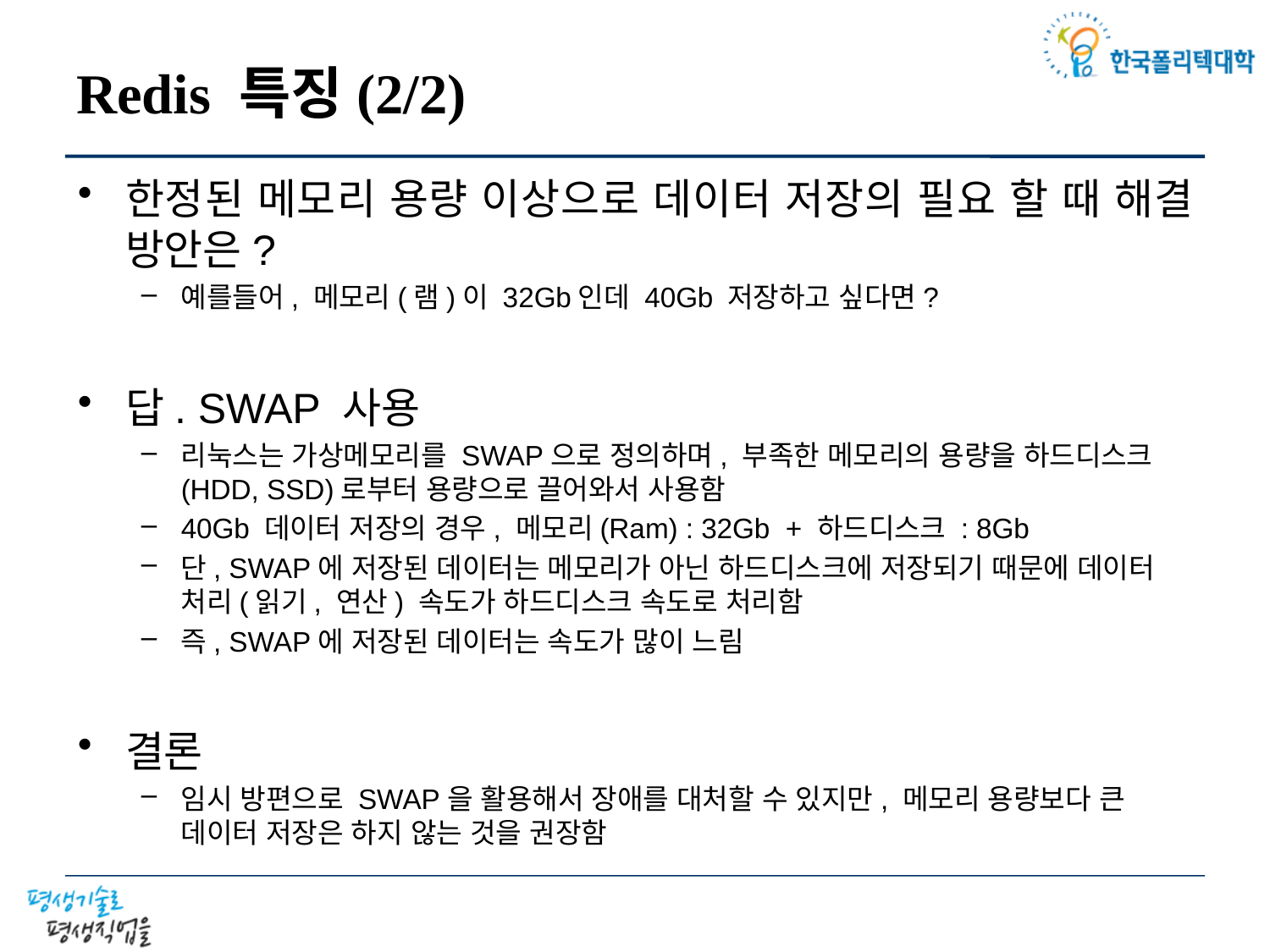

# Redis 특징(2/2)
한정된 메모리 용량 이상으로 데이터 저장의 필요 할 때 해결 방안은?
예를들어, 메모리(램)이 32Gb인데 40Gb 저장하고 싶다면?

답. SWAP 사용
리눅스는 가상메모리를 SWAP으로 정의하며, 부족한 메모리의 용량을 하드디스크(HDD, SSD)로부터 용량으로 끌어와서 사용함
40Gb 데이터 저장의 경우, 메모리(Ram) : 32Gb  + 하드디스크 : 8Gb
단, SWAP에 저장된 데이터는 메모리가 아닌 하드디스크에 저장되기 때문에 데이터 처리(읽기, 연산) 속도가 하드디스크 속도로 처리함
즉, SWAP에 저장된 데이터는 속도가 많이 느림

결론
임시 방편으로 SWAP을 활용해서 장애를 대처할 수 있지만, 메모리 용량보다 큰 데이터 저장은 하지 않는 것을 권장함